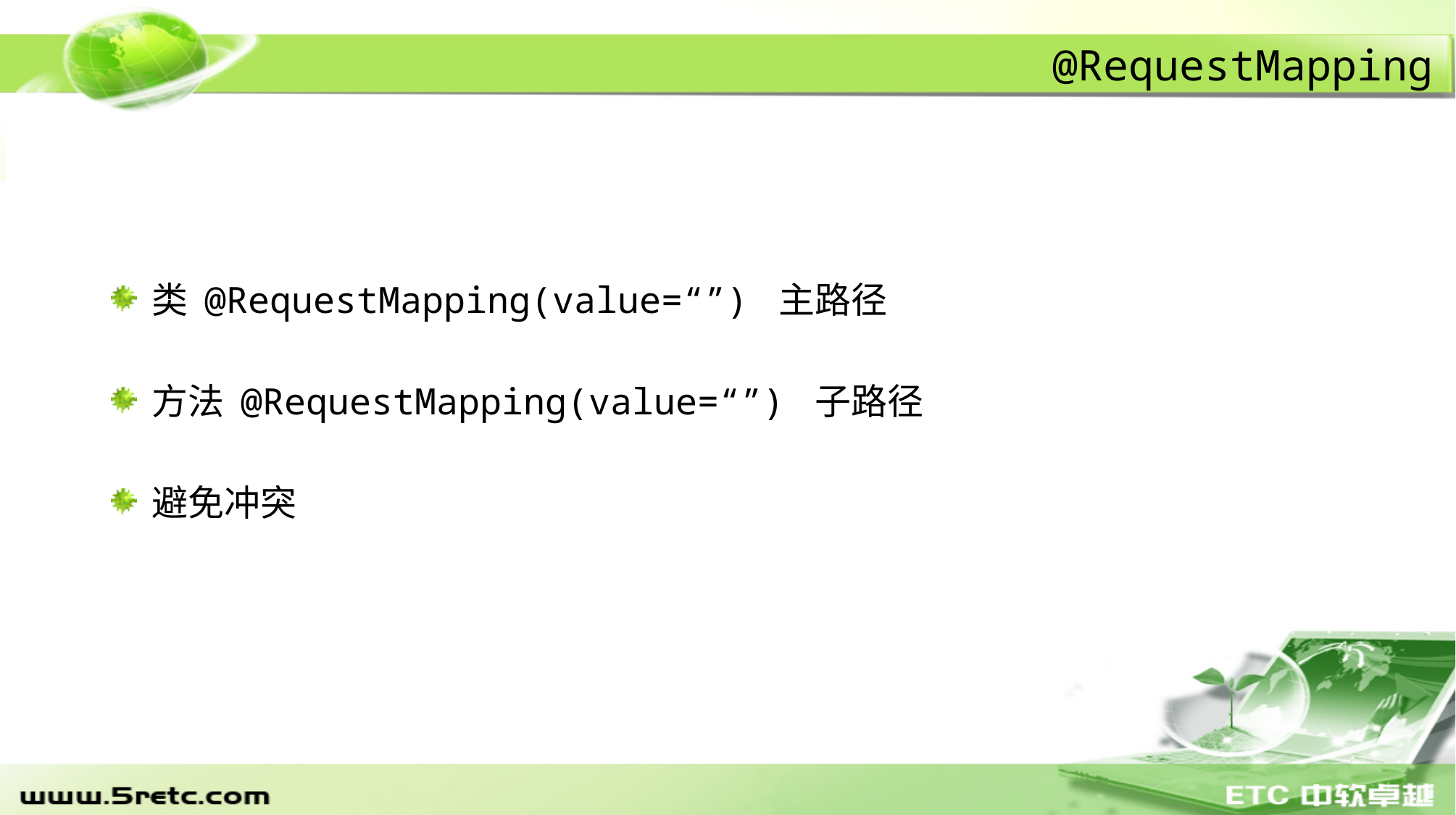

# @RequestMapping

类 @RequestMapping(value=“”) 主路径

方法 @RequestMapping(value=“”) 子路径

避免冲突